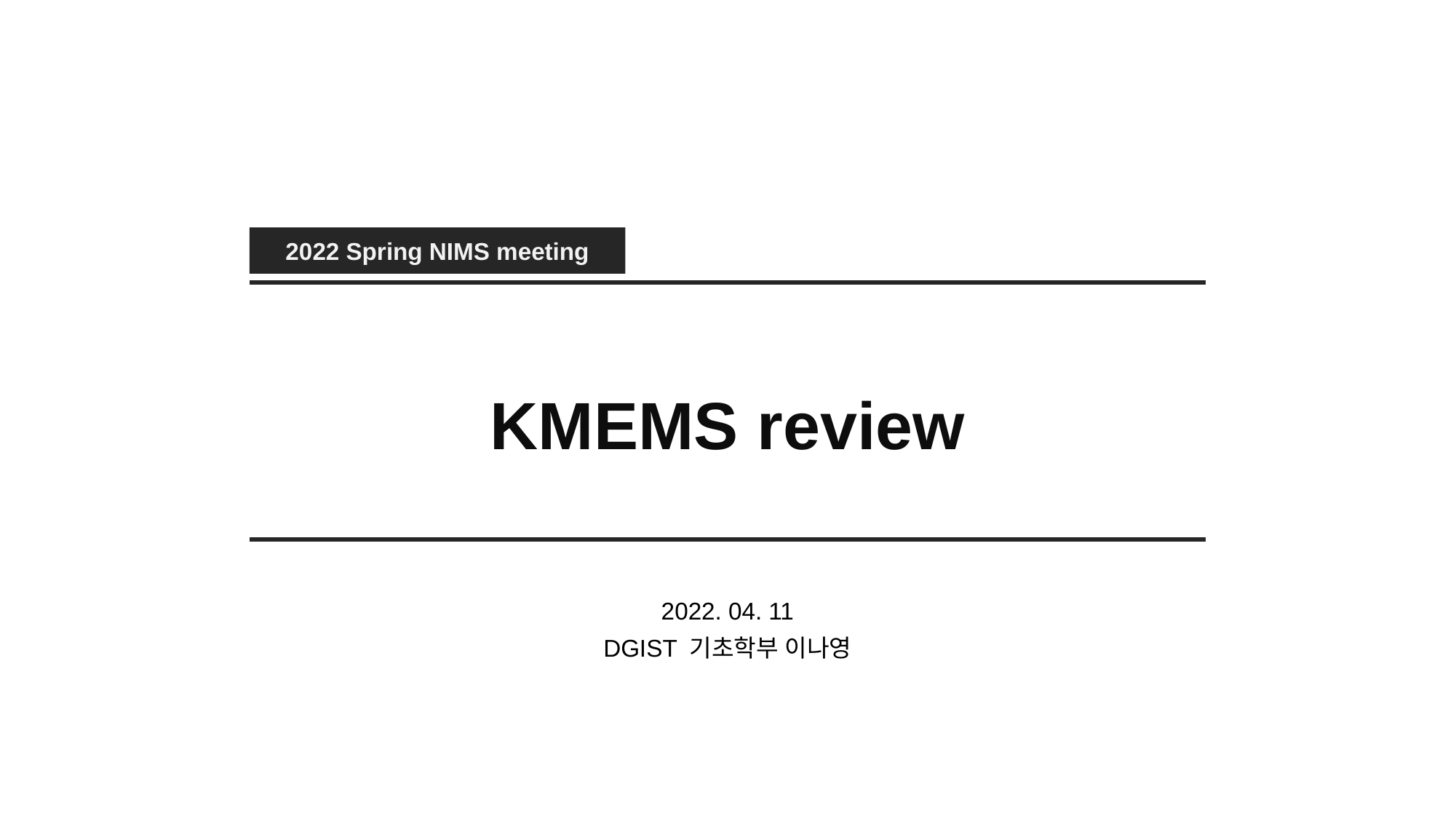

2022 Spring NIMS meeting
KMEMS review
2022. 04. 11
DGIST 기초학부 이나영